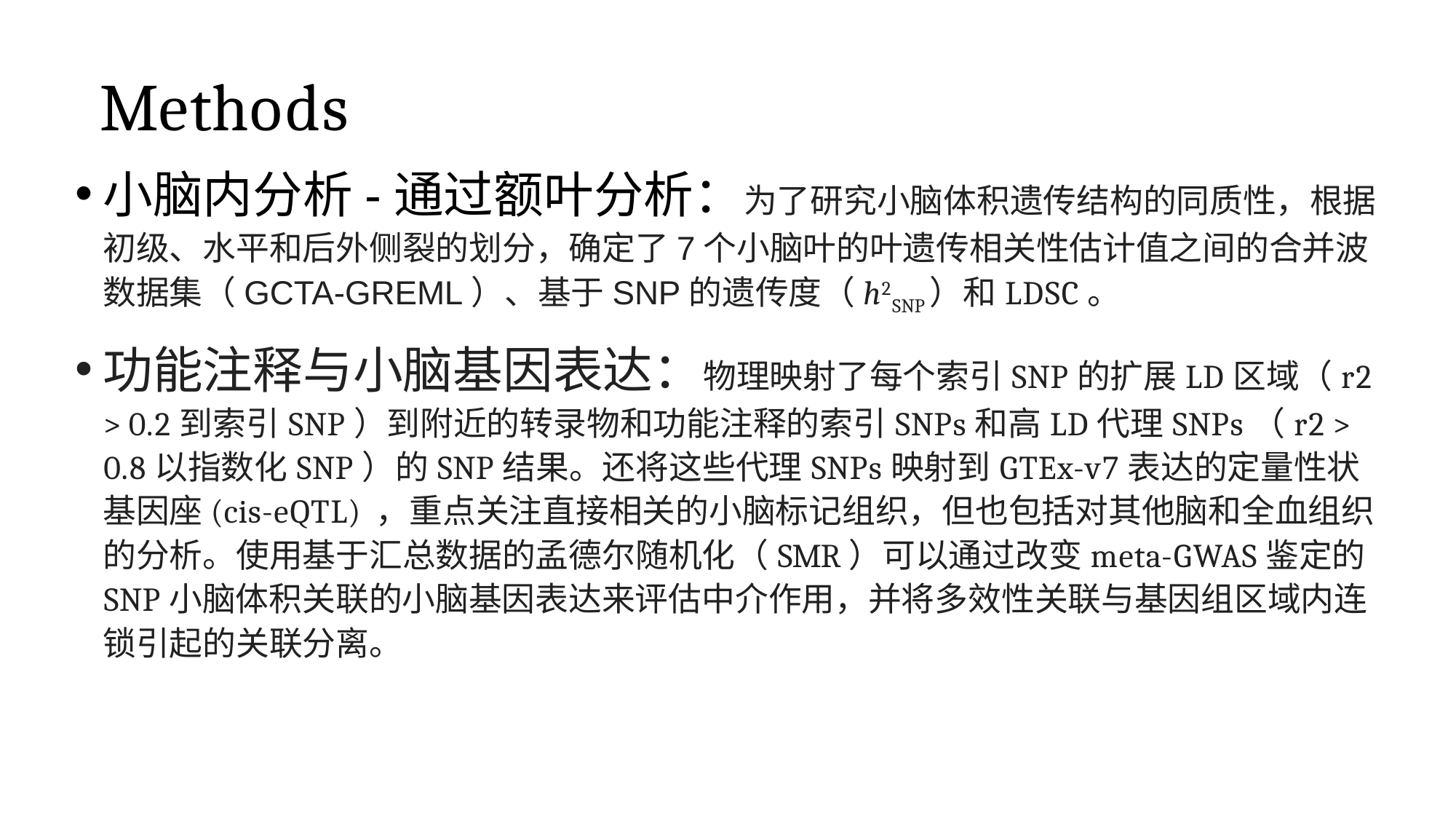

# Methods
小脑内分析-通过额叶分析：为了研究小脑体积遗传结构的同质性，根据初级、水平和后外侧裂的划分，确定了7个小脑叶的叶遗传相关性估计值之间的合并波数据集（GCTA-GREML）、基于SNP的遗传度（h2SNP）和LDSC。
功能注释与小脑基因表达：物理映射了每个索引SNP的扩展LD区域（r2 > 0.2到索引SNP）到附近的转录物和功能注释的索引SNPs和高LD代理SNPs（r2 > 0.8以指数化SNP）的SNP结果。还将这些代理SNPs映射到GTEx-v7表达的定量性状基因座(cis-eQTL) ，重点关注直接相关的小脑标记组织，但也包括对其他脑和全血组织的分析。使用基于汇总数据的孟德尔随机化（SMR）可以通过改变meta-GWAS鉴定的SNP小脑体积关联的小脑基因表达来评估中介作用，并将多效性关联与基因组区域内连锁引起的关联分离。